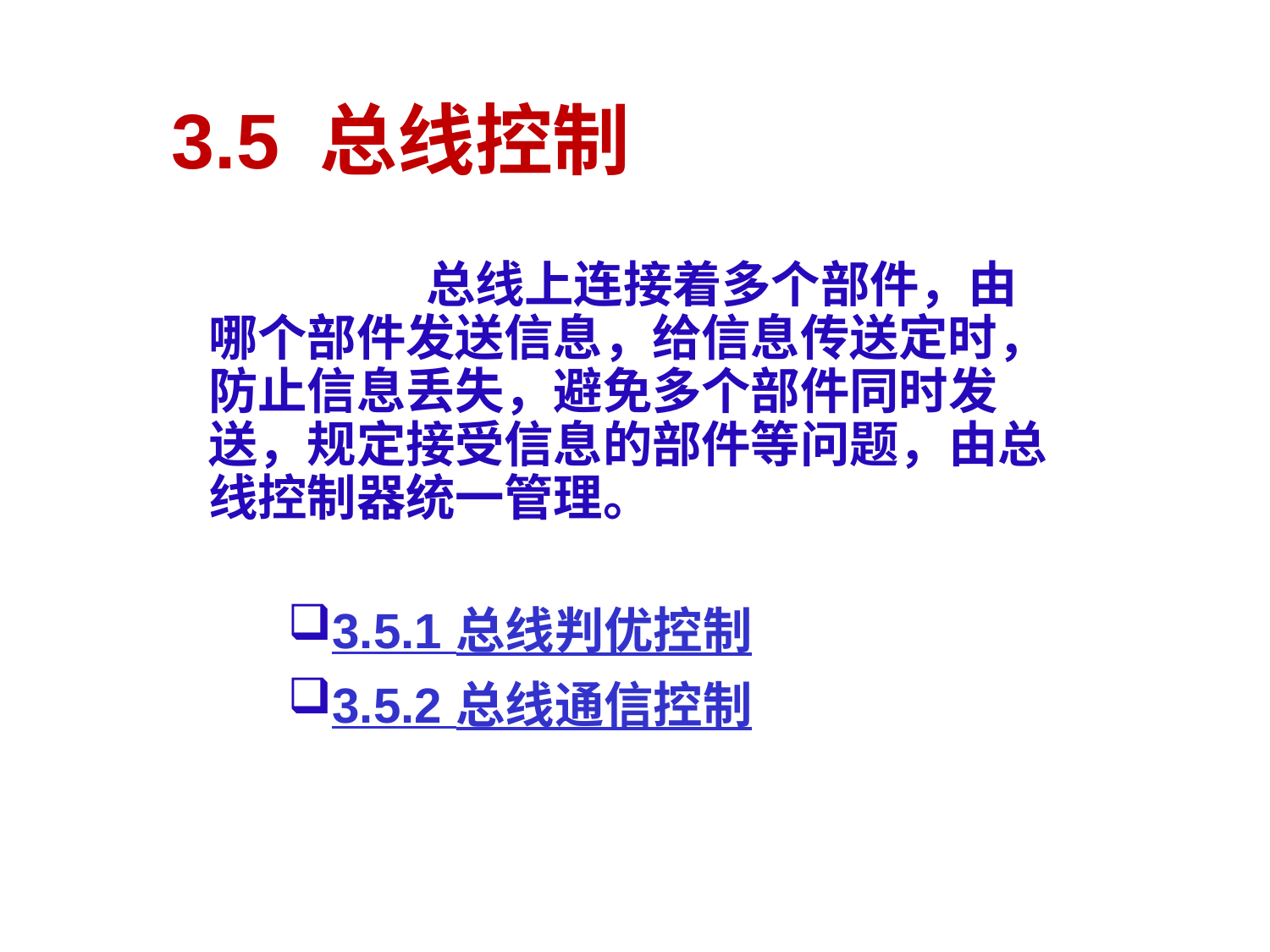

# 3.5 总线控制
		       总线上连接着多个部件，由哪个部件发送信息，给信息传送定时，防止信息丢失，避免多个部件同时发送，规定接受信息的部件等问题，由总线控制器统一管理。

3.5.1 总线判优控制
3.5.2 总线通信控制